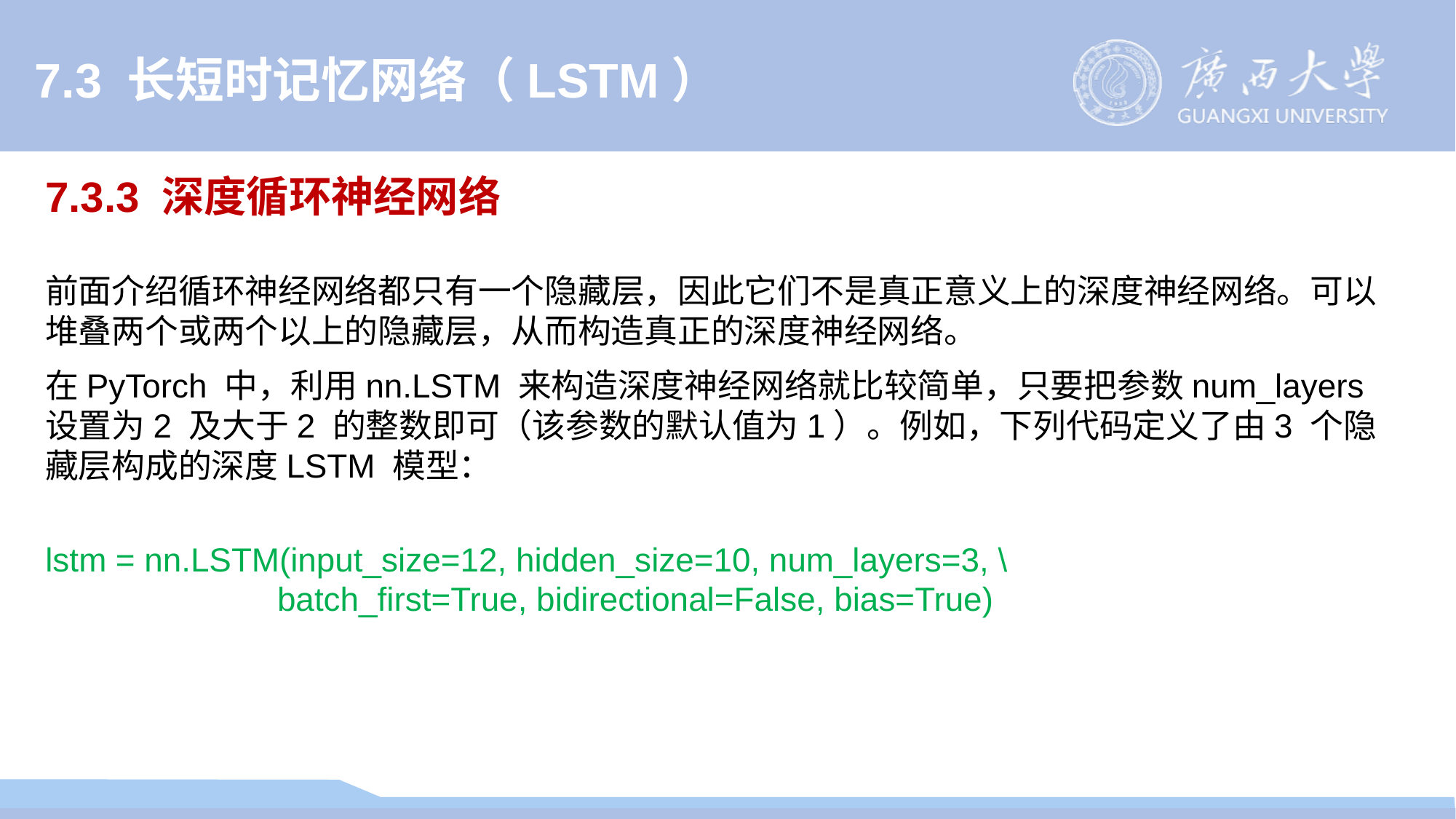

7.3 长短时记忆网络（LSTM）
7.3.3 深度循环神经网络
前面介绍循环神经网络都只有一个隐藏层，因此它们不是真正意义上的深度神经网络。可以堆叠两个或两个以上的隐藏层，从而构造真正的深度神经网络。

在PyTorch 中，利用nn.LSTM 来构造深度神经网络就比较简单，只要把参数num_layers设置为2 及大于2 的整数即可（该参数的默认值为1）。例如，下列代码定义了由3 个隐藏层构成的深度LSTM 模型：

lstm = nn.LSTM(input_size=12, hidden_size=10, num_layers=3, \
                         batch_first=True, bidirectional=False, bias=True)